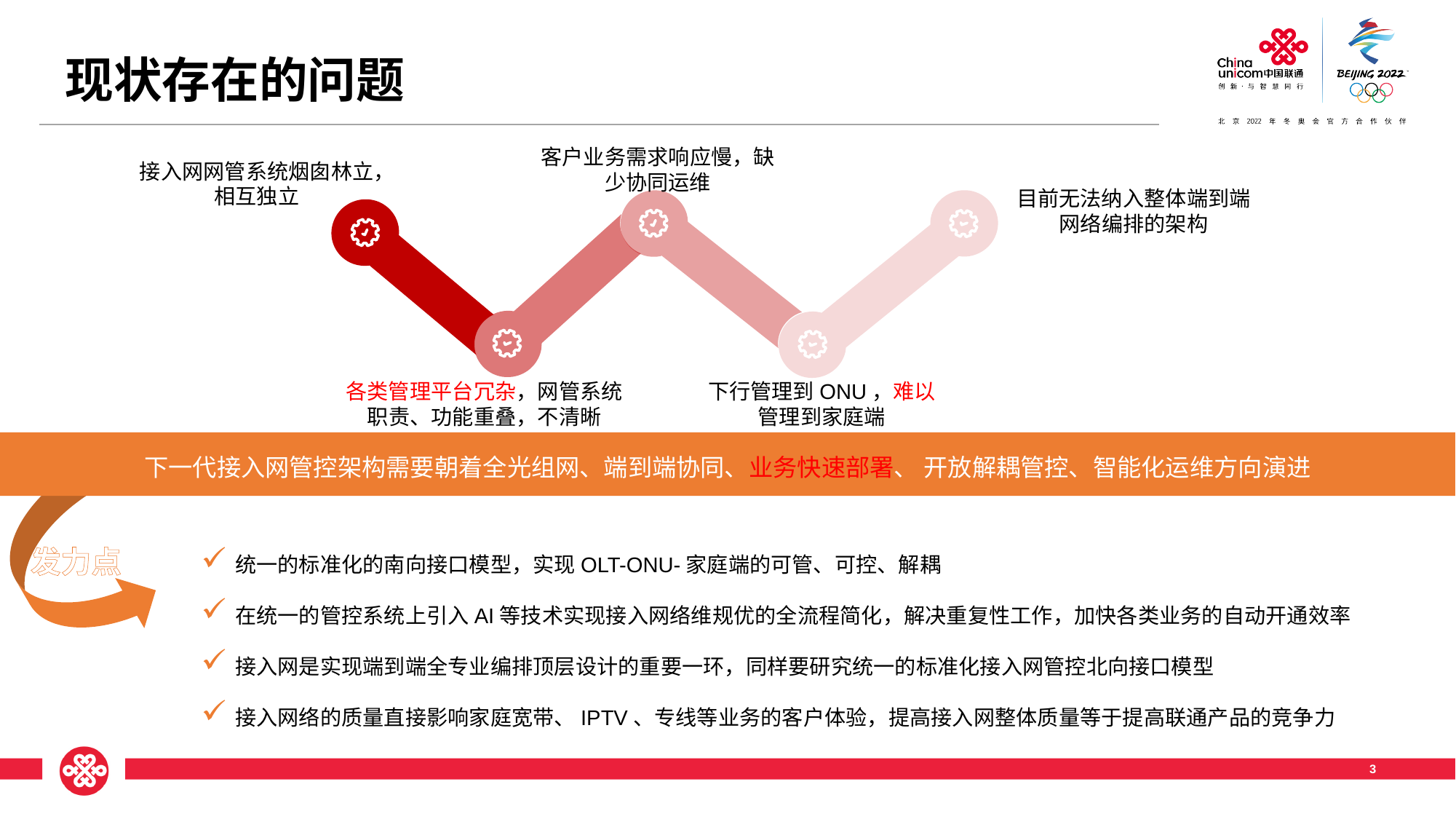

现状存在的问题
客户业务需求响应慢，缺少协同运维
接入网网管系统烟囱林立，
相互独立

目前无法纳入整体端到端网络编排的架构
各类管理平台冗杂，网管系统职责、功能重叠，不清晰
下行管理到ONU，难以管理到家庭端
下一代接入网管控架构需要朝着全光组网、端到端协同、业务快速部署、 开放解耦管控、智能化运维方向演进

统一的标准化的南向接口模型，实现OLT-ONU-家庭端的可管、可控、解耦
在统一的管控系统上引入AI等技术实现接入网络维规优的全流程简化，解决重复性工作，加快各类业务的自动开通效率
接入网是实现端到端全专业编排顶层设计的重要一环，同样要研究统一的标准化接入网管控北向接口模型
接入网络的质量直接影响家庭宽带、IPTV、专线等业务的客户体验，提高接入网整体质量等于提高联通产品的竞争力
发力点